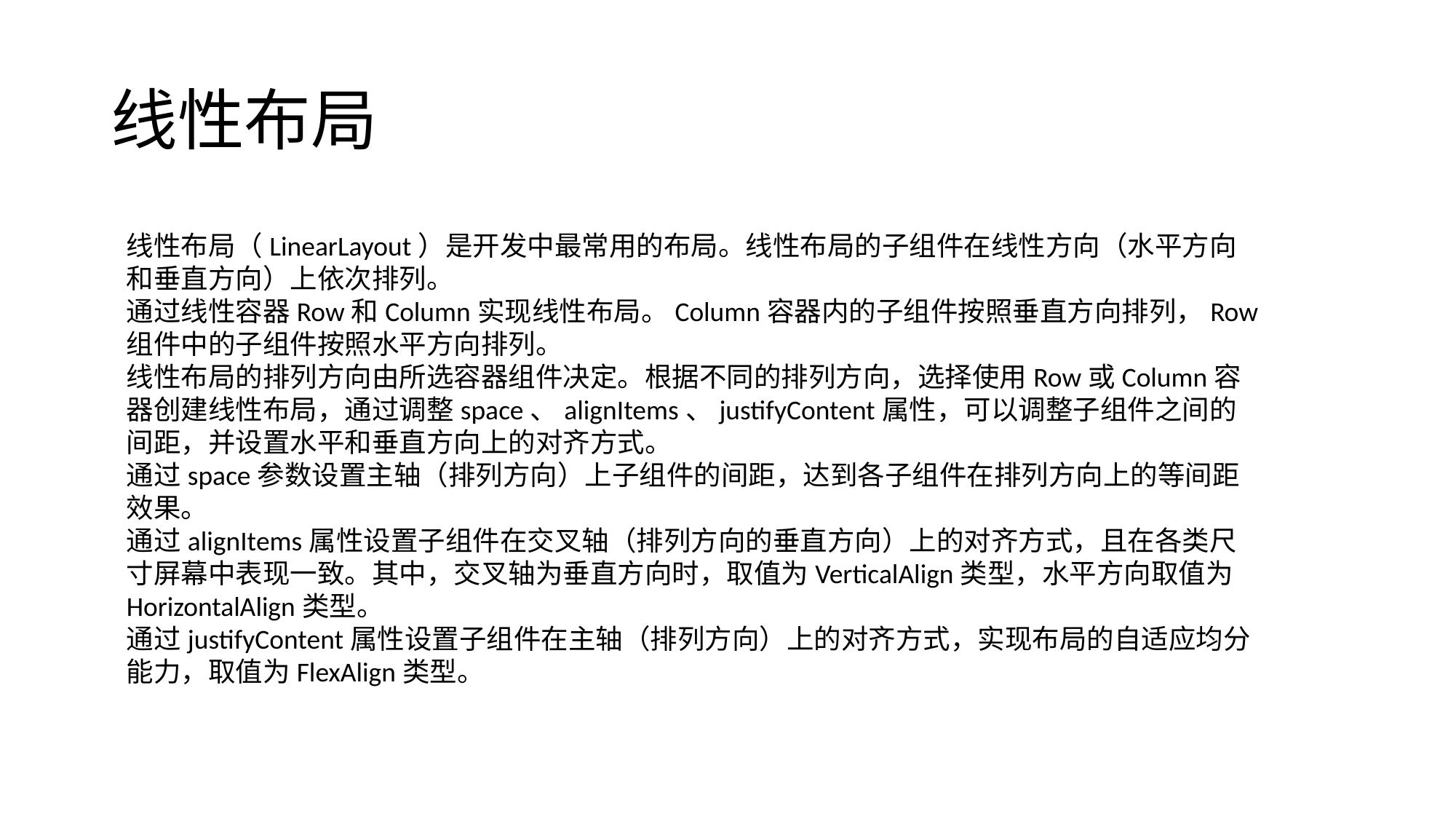

# 线性布局
线性布局（LinearLayout）是开发中最常用的布局。线性布局的子组件在线性方向（水平方向和垂直方向）上依次排列。
通过线性容器Row和Column实现线性布局。Column容器内的子组件按照垂直方向排列，Row组件中的子组件按照水平方向排列。
线性布局的排列方向由所选容器组件决定。根据不同的排列方向，选择使用Row或Column容器创建线性布局，通过调整space、alignItems、justifyContent属性，可以调整子组件之间的间距，并设置水平和垂直方向上的对齐方式。
通过space参数设置主轴（排列方向）上子组件的间距，达到各子组件在排列方向上的等间距效果。
通过alignItems属性设置子组件在交叉轴（排列方向的垂直方向）上的对齐方式，且在各类尺寸屏幕中表现一致。其中，交叉轴为垂直方向时，取值为VerticalAlign类型，水平方向取值为HorizontalAlign类型。
通过justifyContent属性设置子组件在主轴（排列方向）上的对齐方式，实现布局的自适应均分能力，取值为FlexAlign类型。